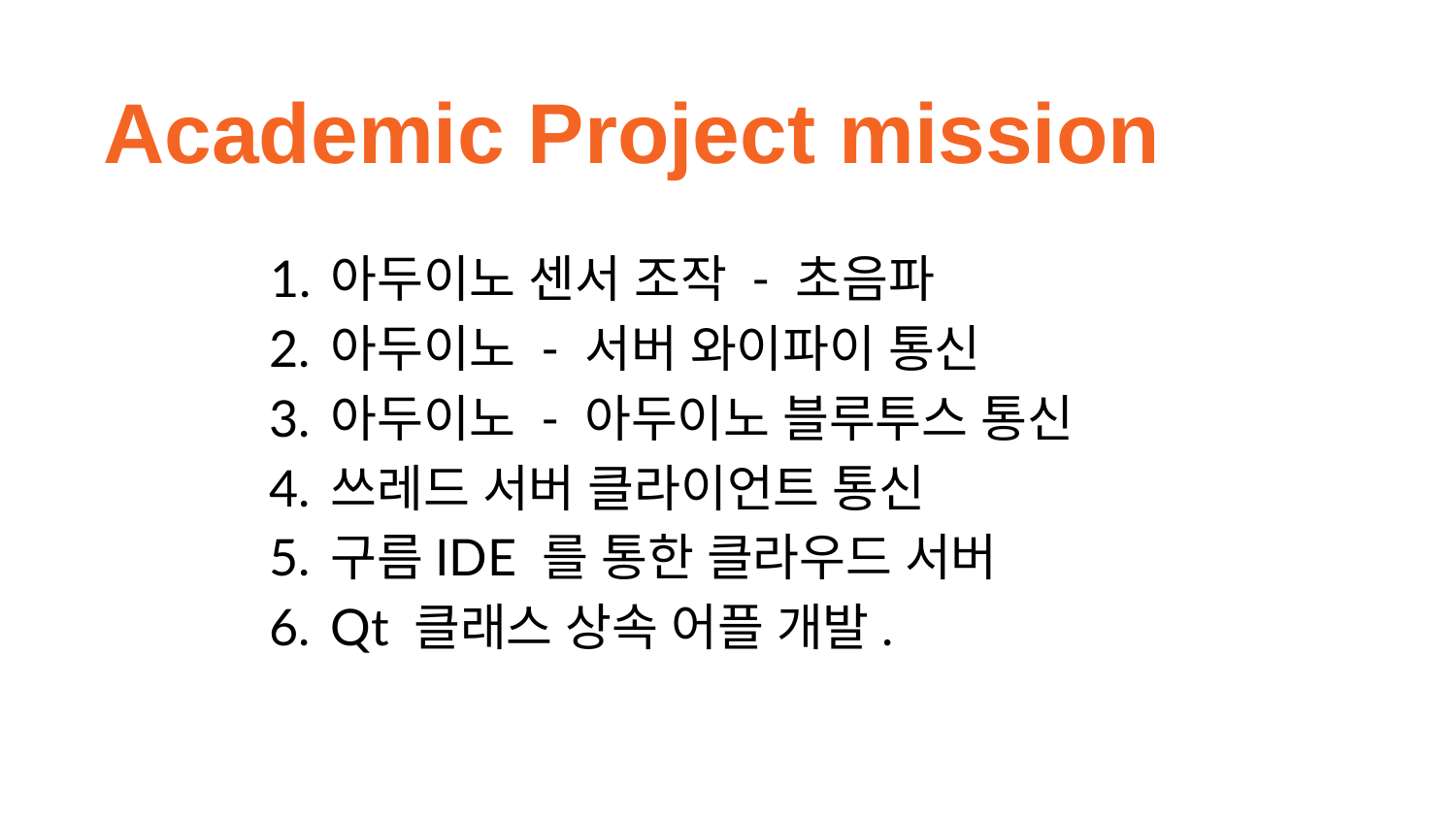

Academic Project mission
아두이노 센서 조작 - 초음파
아두이노 - 서버 와이파이 통신
아두이노 - 아두이노 블루투스 통신
쓰레드 서버 클라이언트 통신
구름IDE 를 통한 클라우드 서버
Qt 클래스 상속 어플 개발.